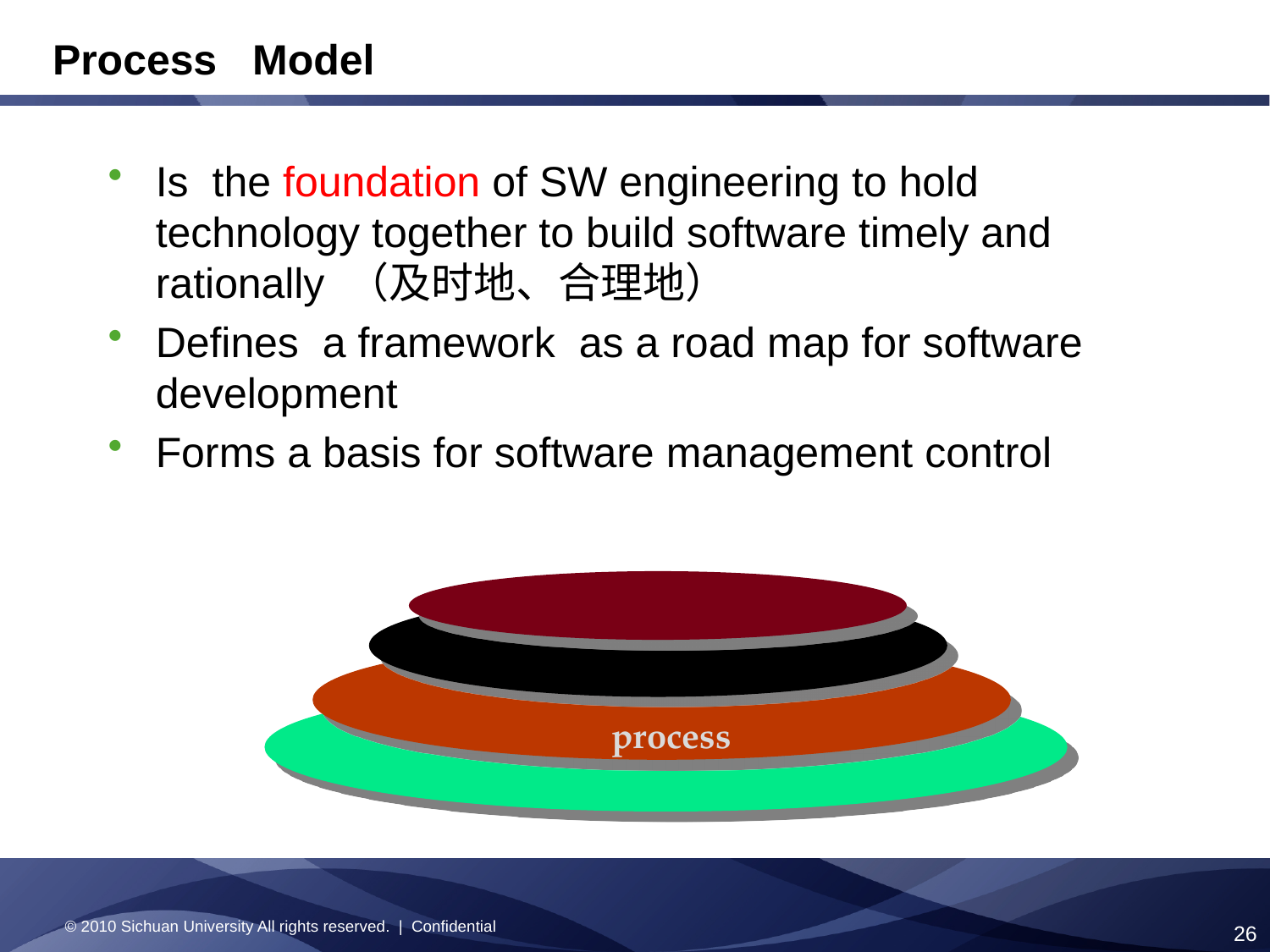

# Process   Model
Is  the foundation of SW engineering to hold technology together to build software timely and rationally （及时地、合理地）
Defines  a framework  as a road map for software development
Forms a basis for software management control

process

© 2010 Sichuan University All rights reserved.  |  Confidential
26